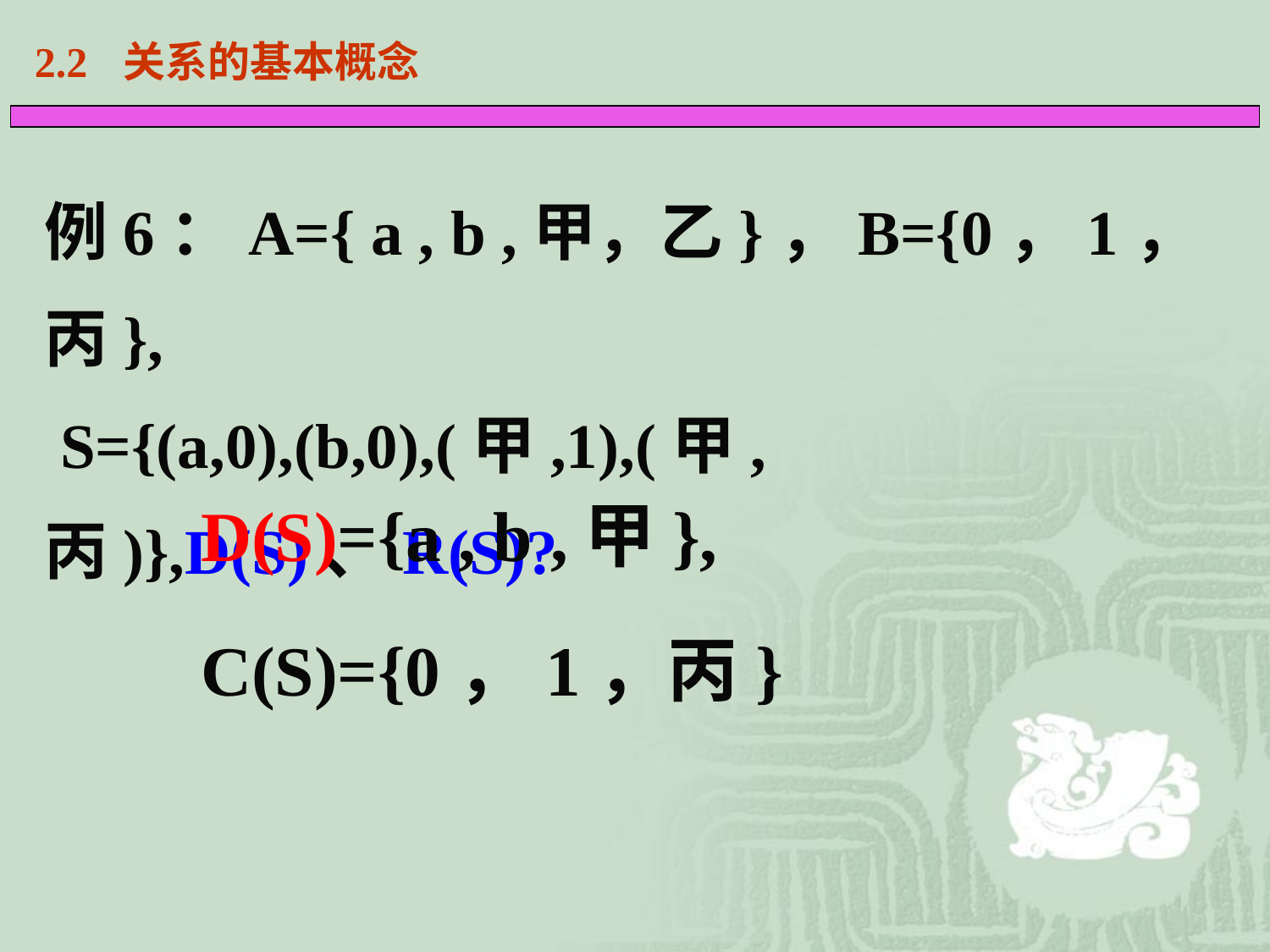

2.2 关系的基本概念

例6：A={ a , b ,甲，乙}，B={0，1，丙},
 S={(a,0),(b,0),(甲,1),(甲,丙)},D(S)、R(S)?
D(S)={a , b ,甲},
C(S)={0，1，丙}